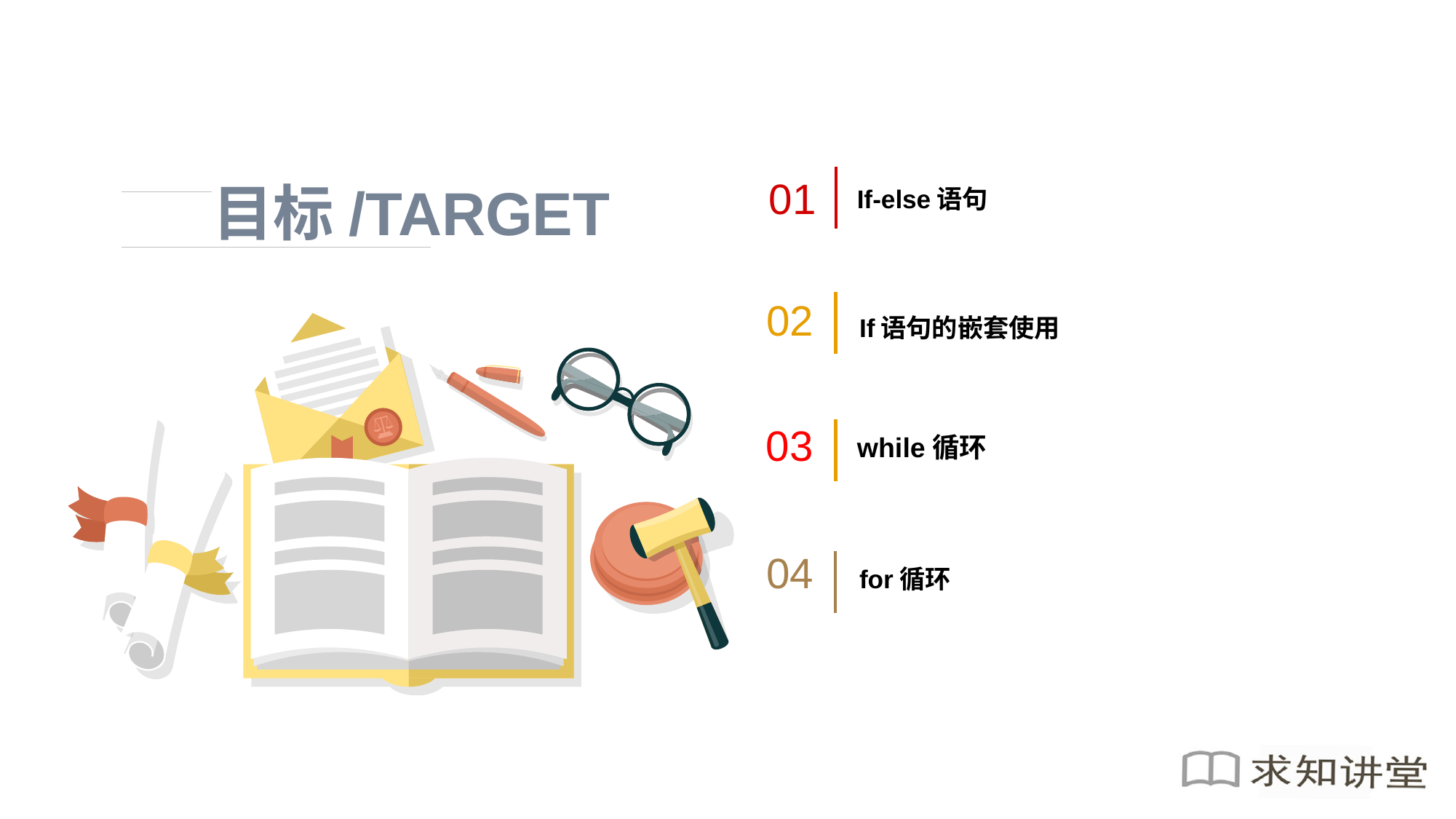

目标/TARGET
01
If-else语句
02
If语句的嵌套使用

03
while循环
04
for循环